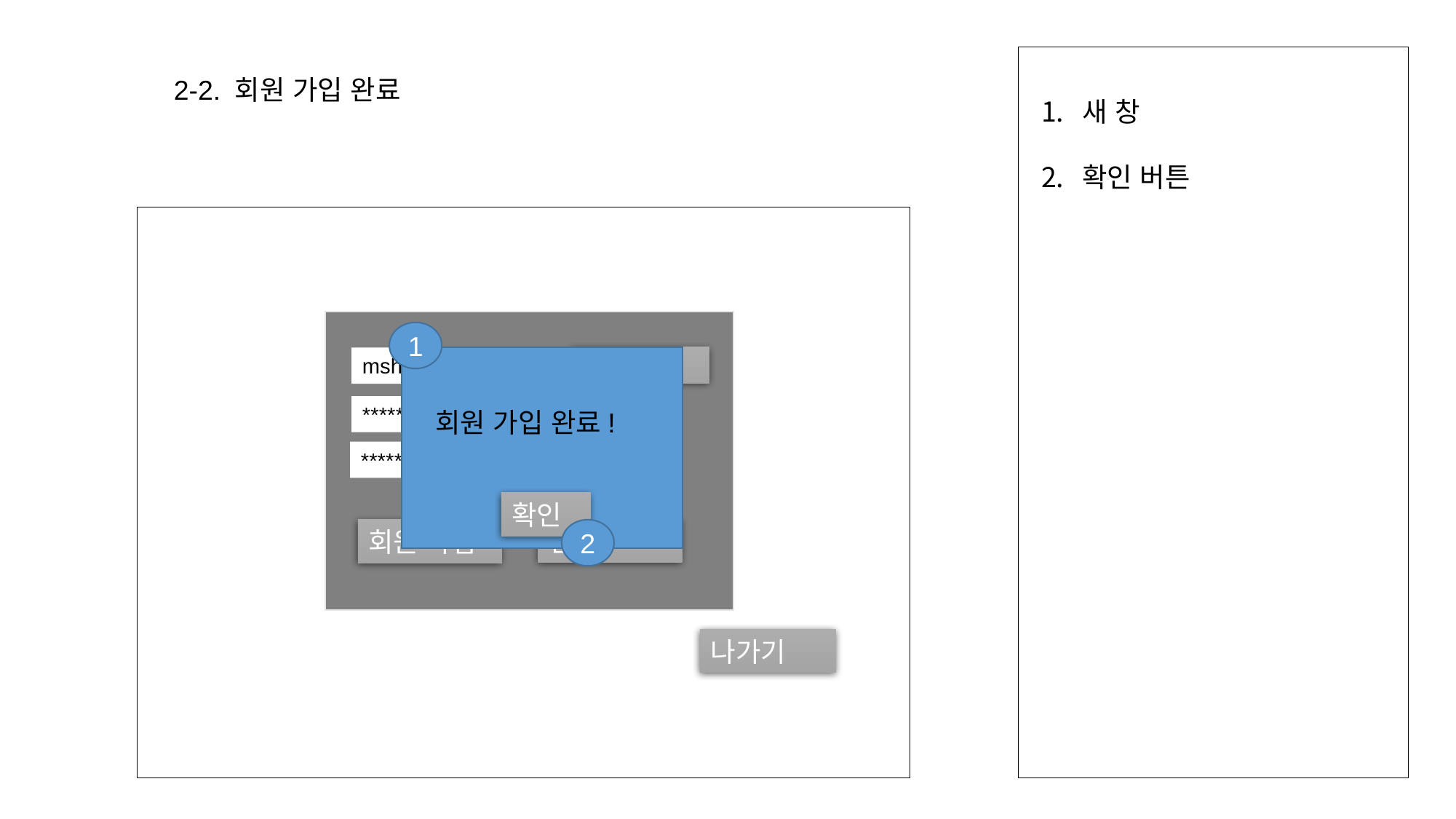

2-2. 회원 가입 완료
새 창

확인 버튼

1

중복 검사
msh428
닉네임
********
회원 가입 완료!
비밀번호
********
회원가입
로그인
확인
닫기
회원 가입
2
나가기